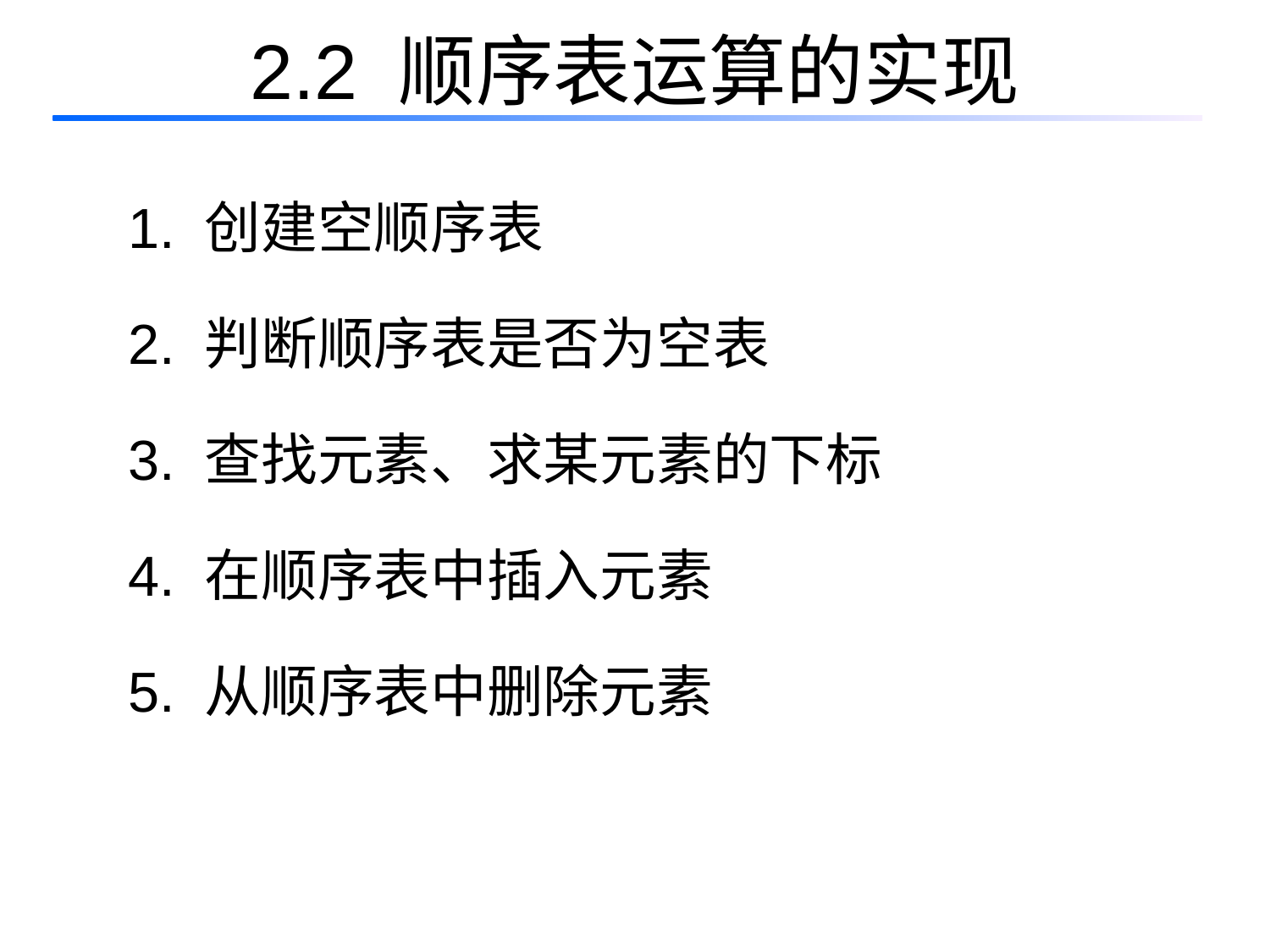

# 2.2 顺序表运算的实现

  1. 创建空顺序表
  2. 判断顺序表是否为空表
  3. 查找元素、求某元素的下标
  4. 在顺序表中插入元素
  5. 从顺序表中删除元素